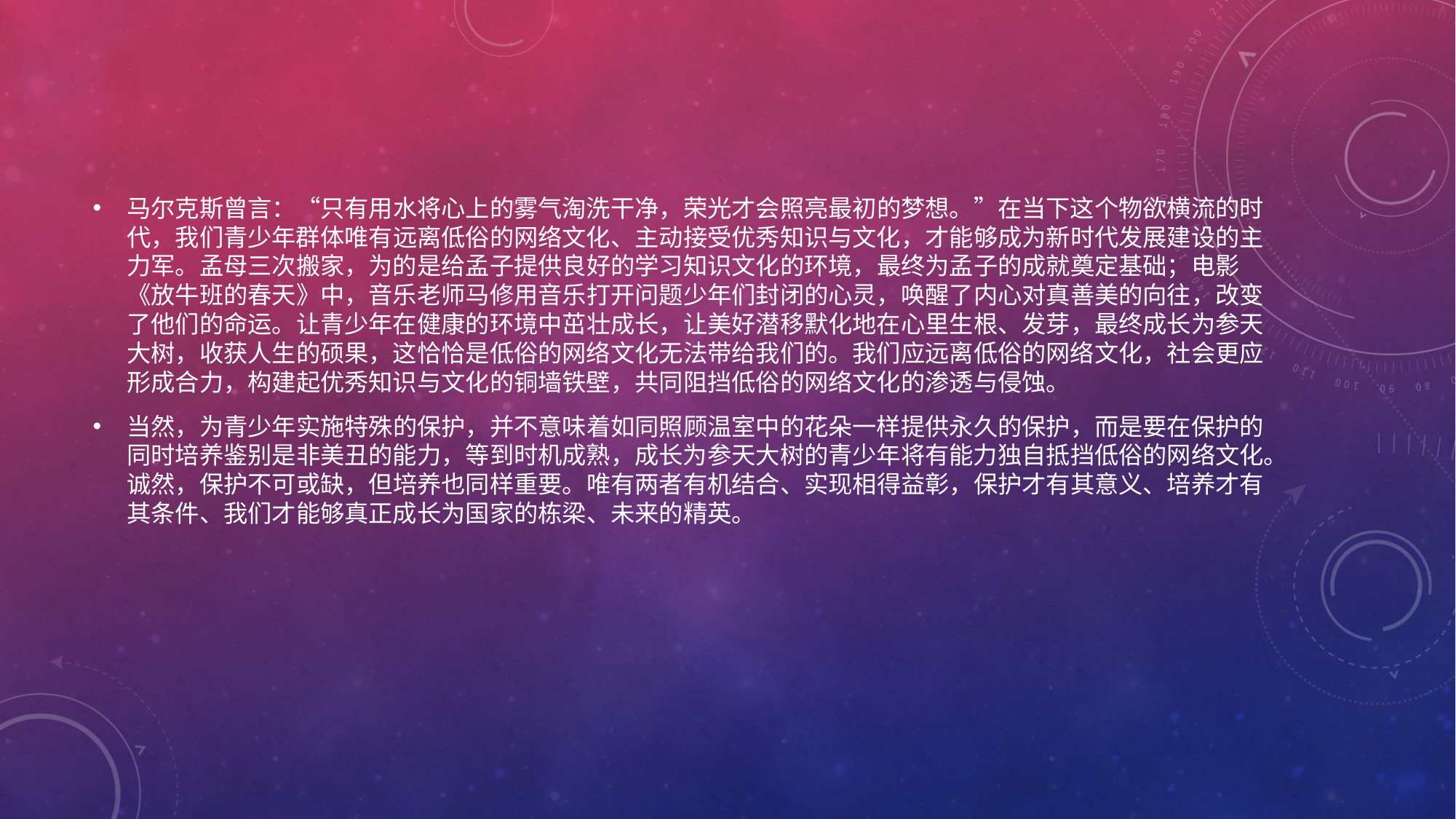

马尔克斯曾言：“只有用水将心上的雾气淘洗干净，荣光才会照亮最初的梦想。”在当下这个物欲横流的时代，我们青少年群体唯有远离低俗的网络文化、主动接受优秀知识与文化，才能够成为新时代发展建设的主力军。孟母三次搬家，为的是给孟子提供良好的学习知识文化的环境，最终为孟子的成就奠定基础；电影《放牛班的春天》中，音乐老师马修用音乐打开问题少年们封闭的心灵，唤醒了内心对真善美的向往，改变了他们的命运。让青少年在健康的环境中茁壮成长，让美好潜移默化地在心里生根、发芽，最终成长为参天大树，收获人生的硕果，这恰恰是低俗的网络文化无法带给我们的。我们应远离低俗的网络文化，社会更应形成合力，构建起优秀知识与文化的铜墙铁壁，共同阻挡低俗的网络文化的渗透与侵蚀。
当然，为青少年实施特殊的保护，并不意味着如同照顾温室中的花朵一样提供永久的保护，而是要在保护的同时培养鉴别是非美丑的能力，等到时机成熟，成长为参天大树的青少年将有能力独自抵挡低俗的网络文化。诚然，保护不可或缺，但培养也同样重要。唯有两者有机结合、实现相得益彰，保护才有其意义、培养才有其条件、我们才能够真正成长为国家的栋梁、未来的精英。